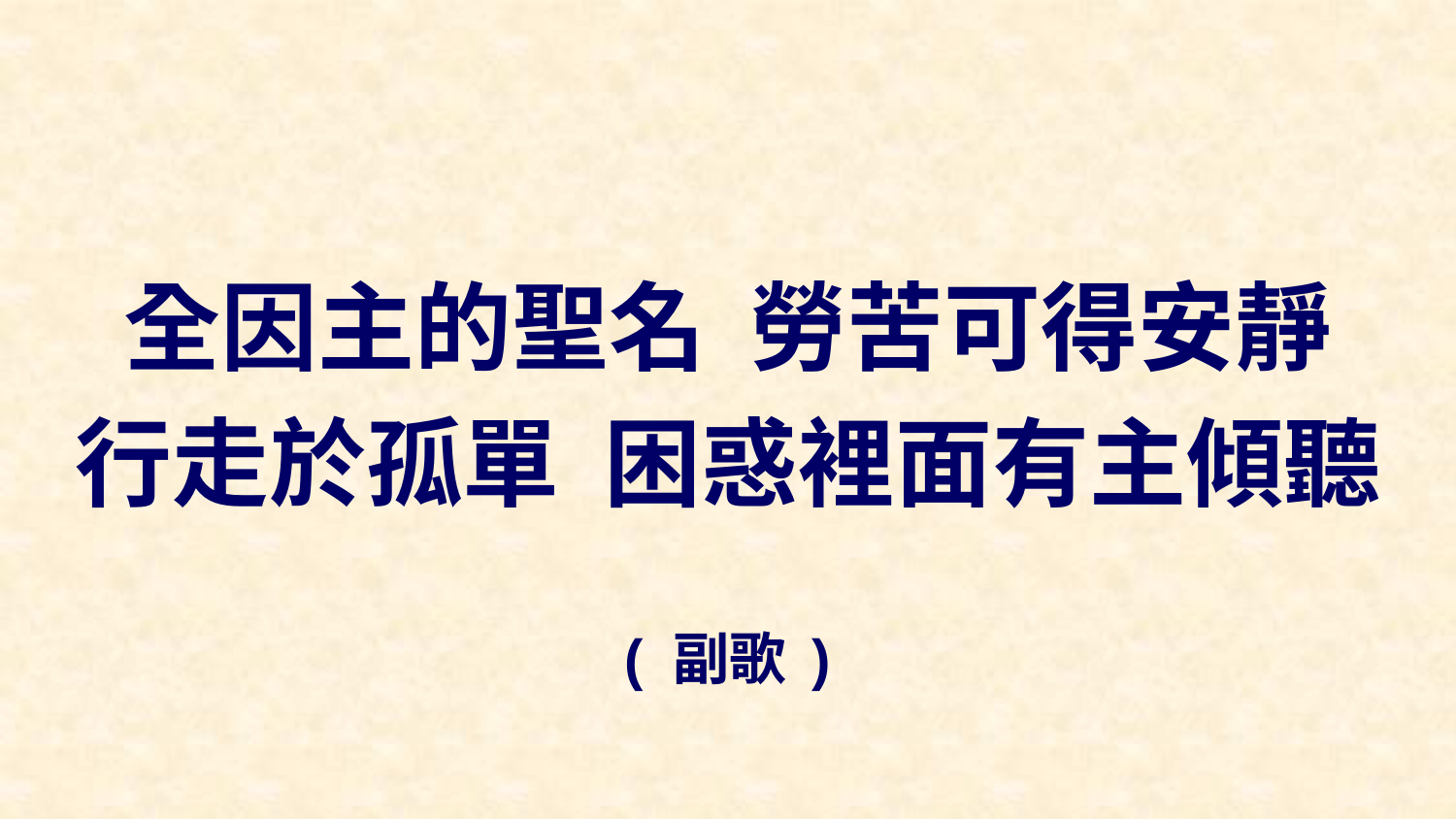

全因主的聖名  勞苦可得安靜
行走於孤單  困惑裡面有主傾聽
( 副歌 )